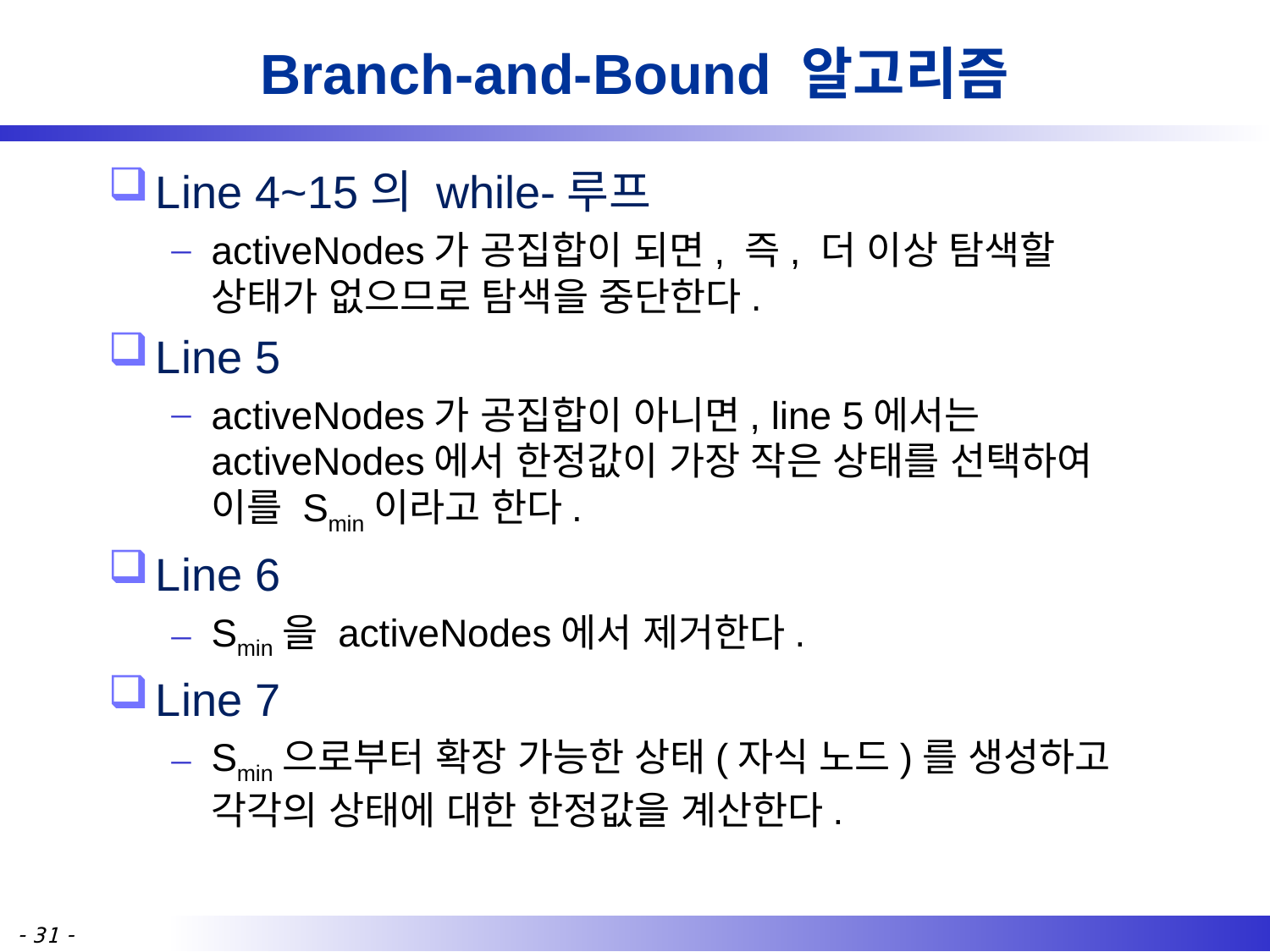

# Branch-and-Bound 알고리즘
Line 4~15의 while-루프
activeNodes가 공집합이 되면, 즉, 더 이상 탐색할 상태가 없으므로 탐색을 중단한다.
Line 5
activeNodes가 공집합이 아니면, line 5에서는 activeNodes에서 한정값이 가장 작은 상태를 선택하여 이를 Smin이라고 한다.
Line 6
Smin을 activeNodes에서 제거한다.
Line 7
Smin으로부터 확장 가능한 상태(자식 노드)를 생성하고 각각의 상태에 대한 한정값을 계산한다.
- 31 -